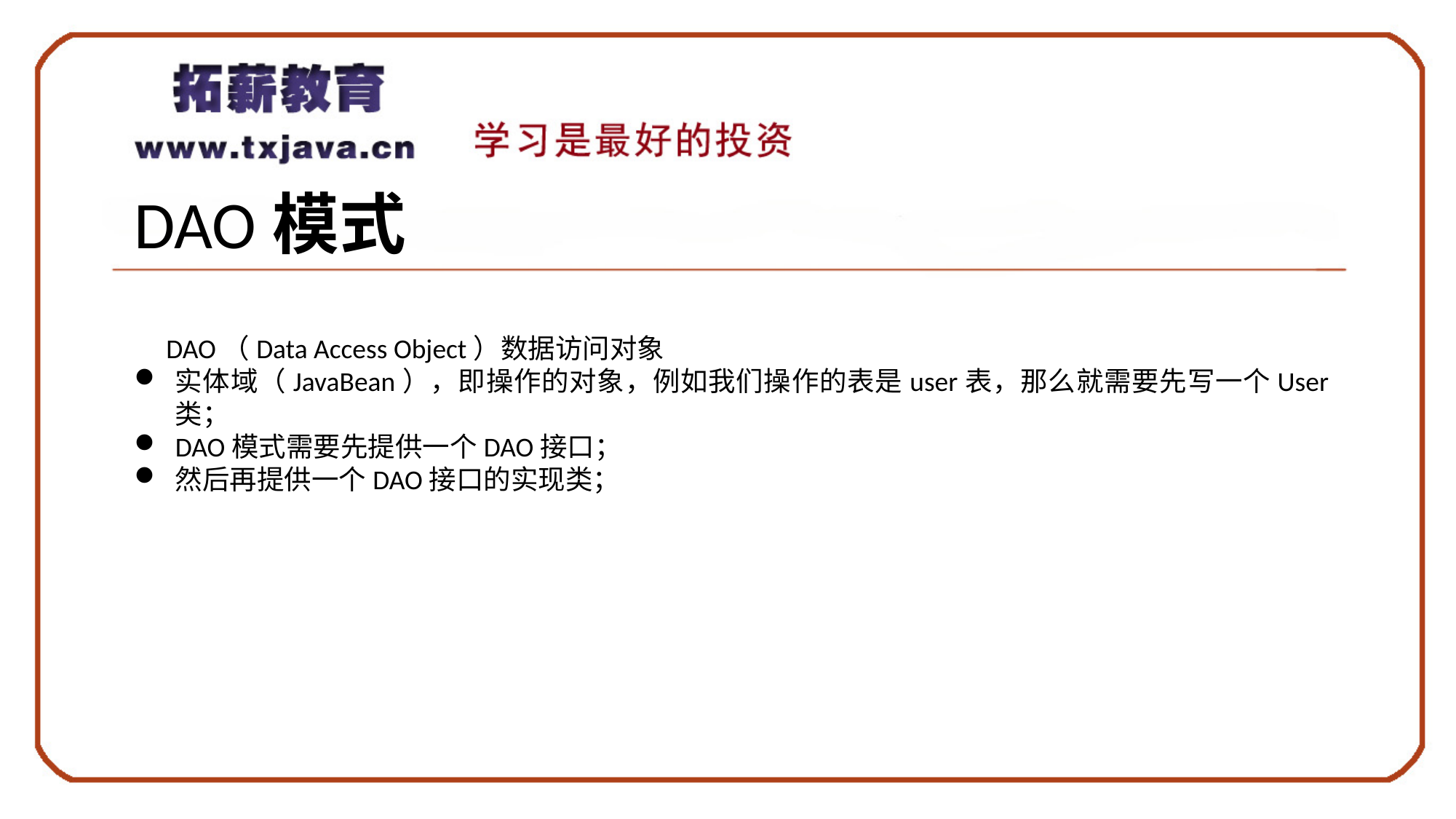

# DAO模式
DAO（Data Access Object）数据访问对象
实体域（JavaBean），即操作的对象，例如我们操作的表是user表，那么就需要先写一个User类；
DAO模式需要先提供一个DAO接口；
然后再提供一个DAO接口的实现类；